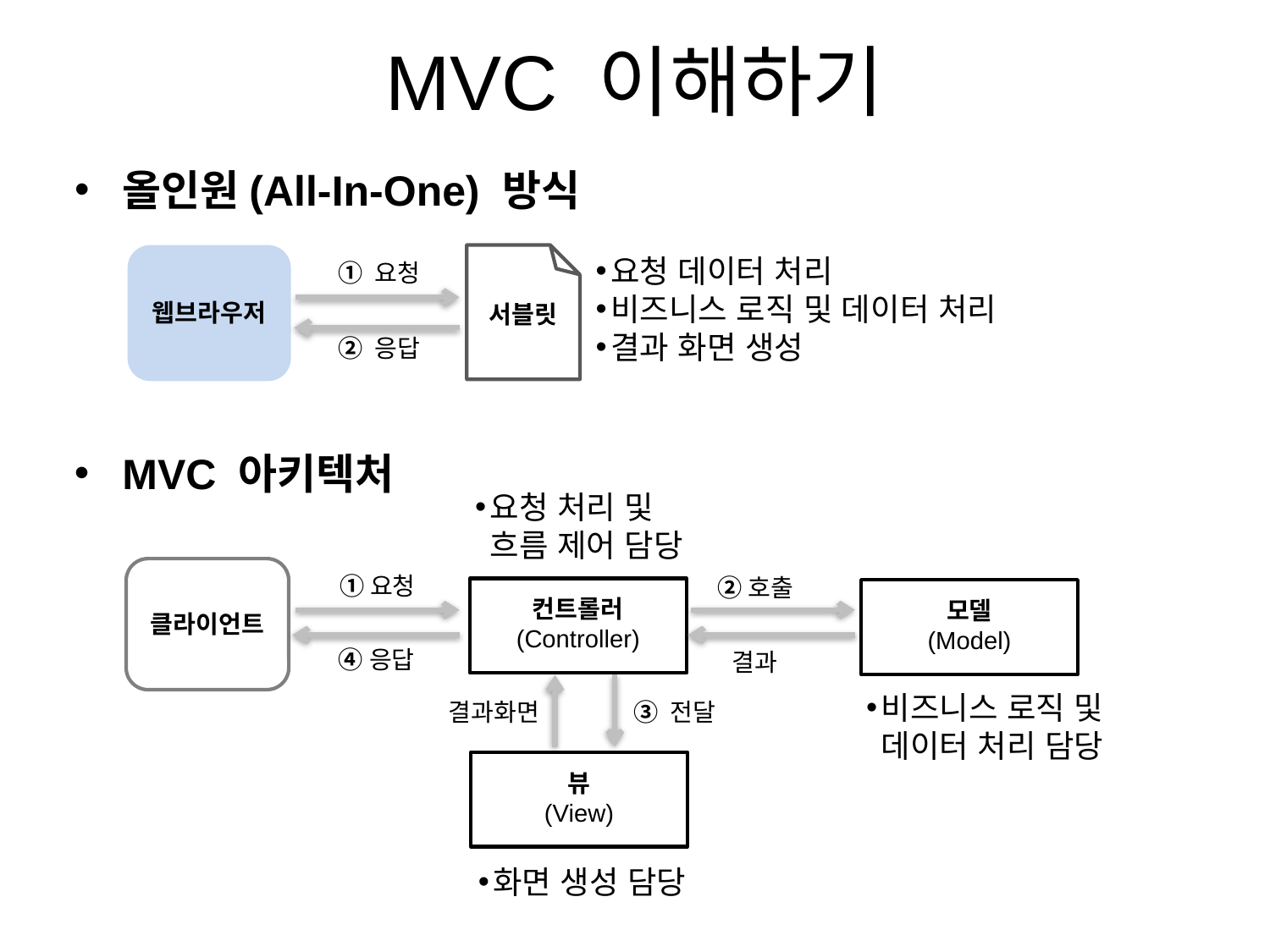

# MVC 이해하기
올인원(All-In-One) 방식

웹브라우저
요청 데이터 처리
비즈니스 로직 및 데이터 처리
결과 화면 생성

서블릿
① 요청
② 응답
MVC 아키텍처
요청 처리 및
흐름 제어 담당

클라이언트
①요청
②호출

컨트롤러
(Controller)

모델
(Model)
④응답
결과
비즈니스 로직 및 데이터 처리 담당
결과화면
③ 전달

뷰
(View)
화면 생성 담당